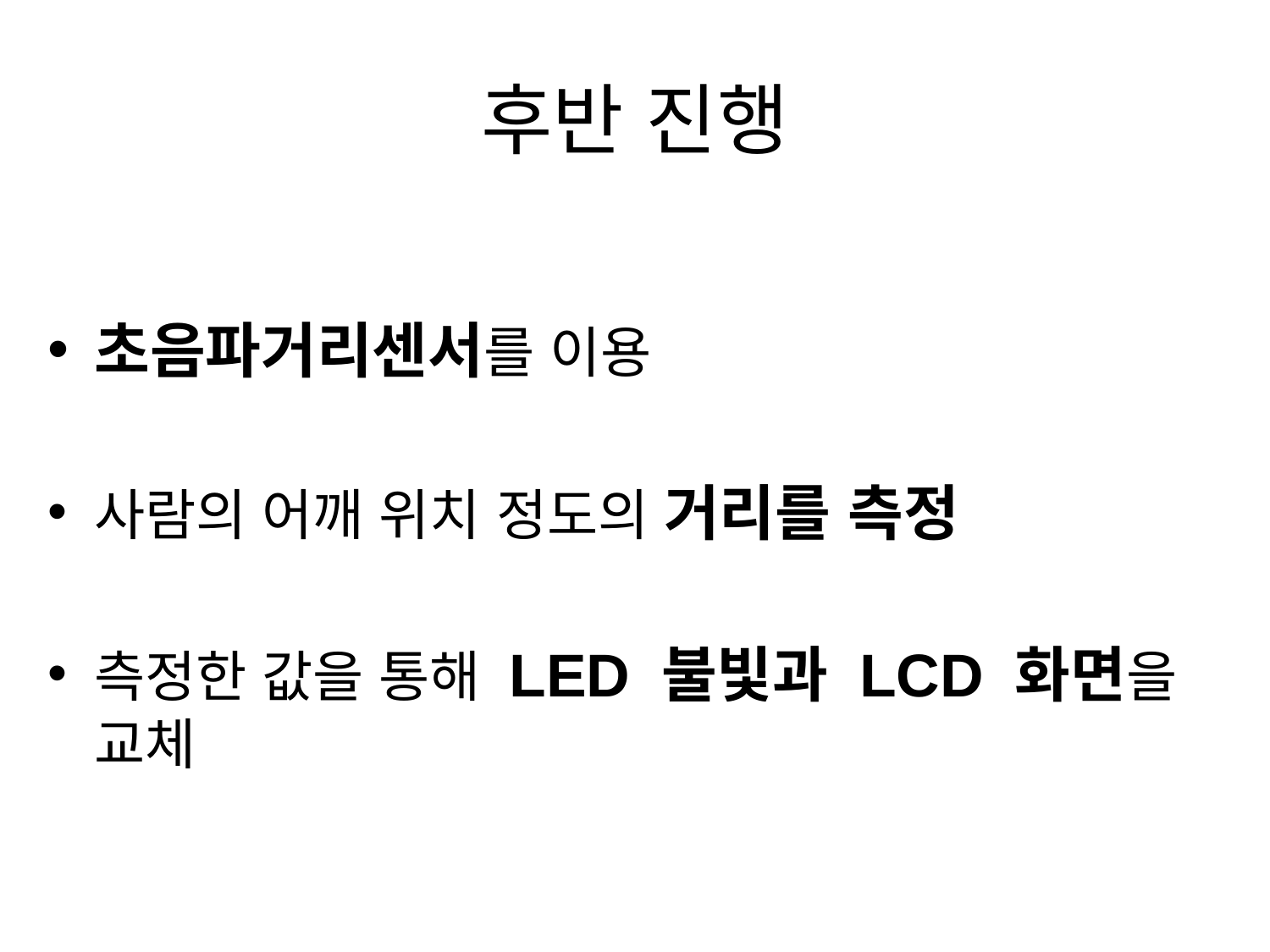

# 후반 진행
초음파거리센서를 이용

사람의 어깨 위치 정도의 거리를 측정

측정한 값을 통해 LED 불빛과 LCD 화면을 교체